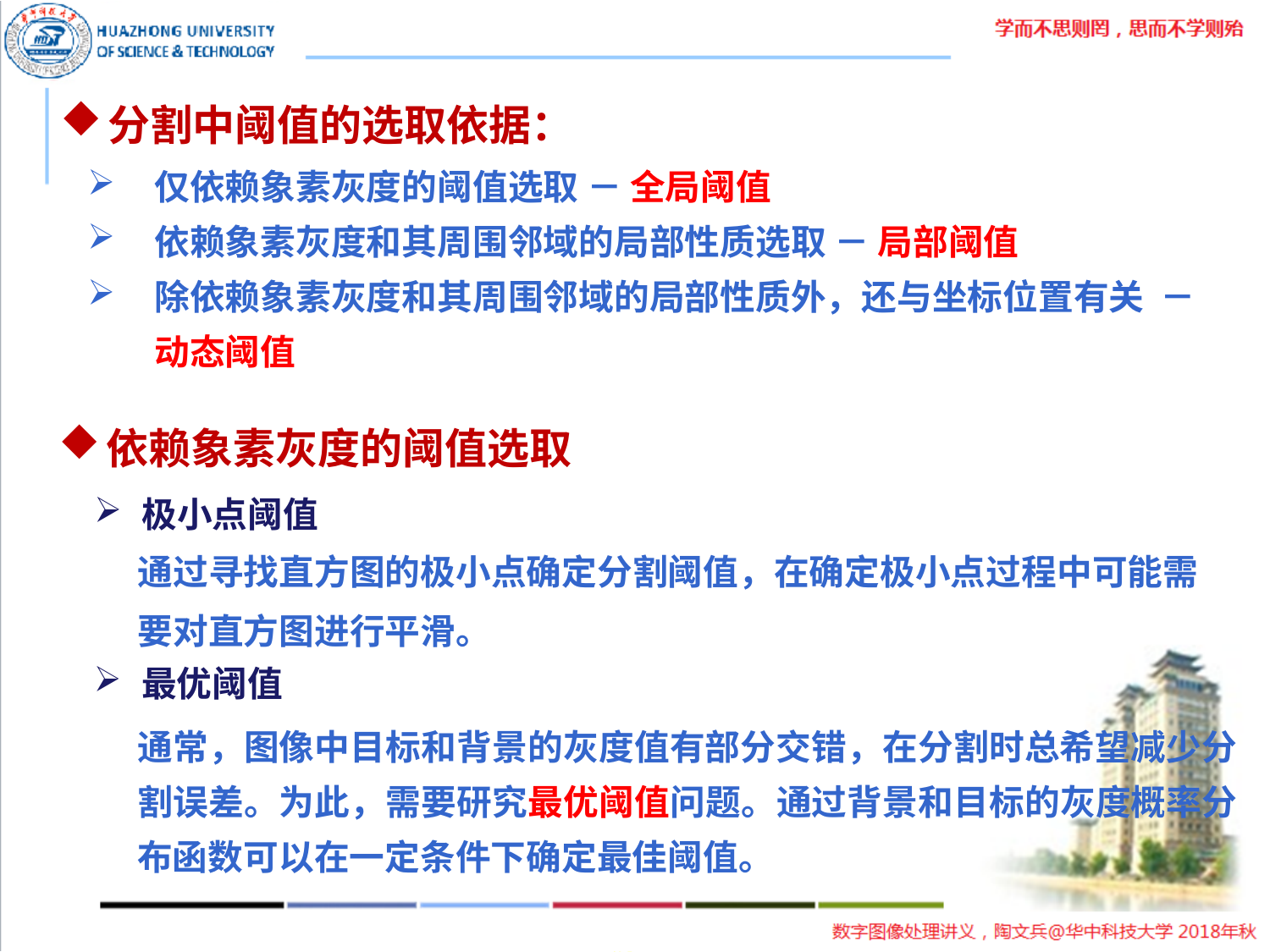

分割中阈值的选取依据：
仅依赖象素灰度的阈值选取 － 全局阈值
依赖象素灰度和其周围邻域的局部性质选取 － 局部阈值
除依赖象素灰度和其周围邻域的局部性质外，还与坐标位置有关  － 动态阈值
依赖象素灰度的阈值选取
极小点阈值
通过寻找直方图的极小点确定分割阈值，在确定极小点过程中可能需要对直方图进行平滑。
最优阈值
通常，图像中目标和背景的灰度值有部分交错，在分割时总希望减少分割误差。为此，需要研究最优阈值问题。通过背景和目标的灰度概率分布函数可以在一定条件下确定最佳阈值。